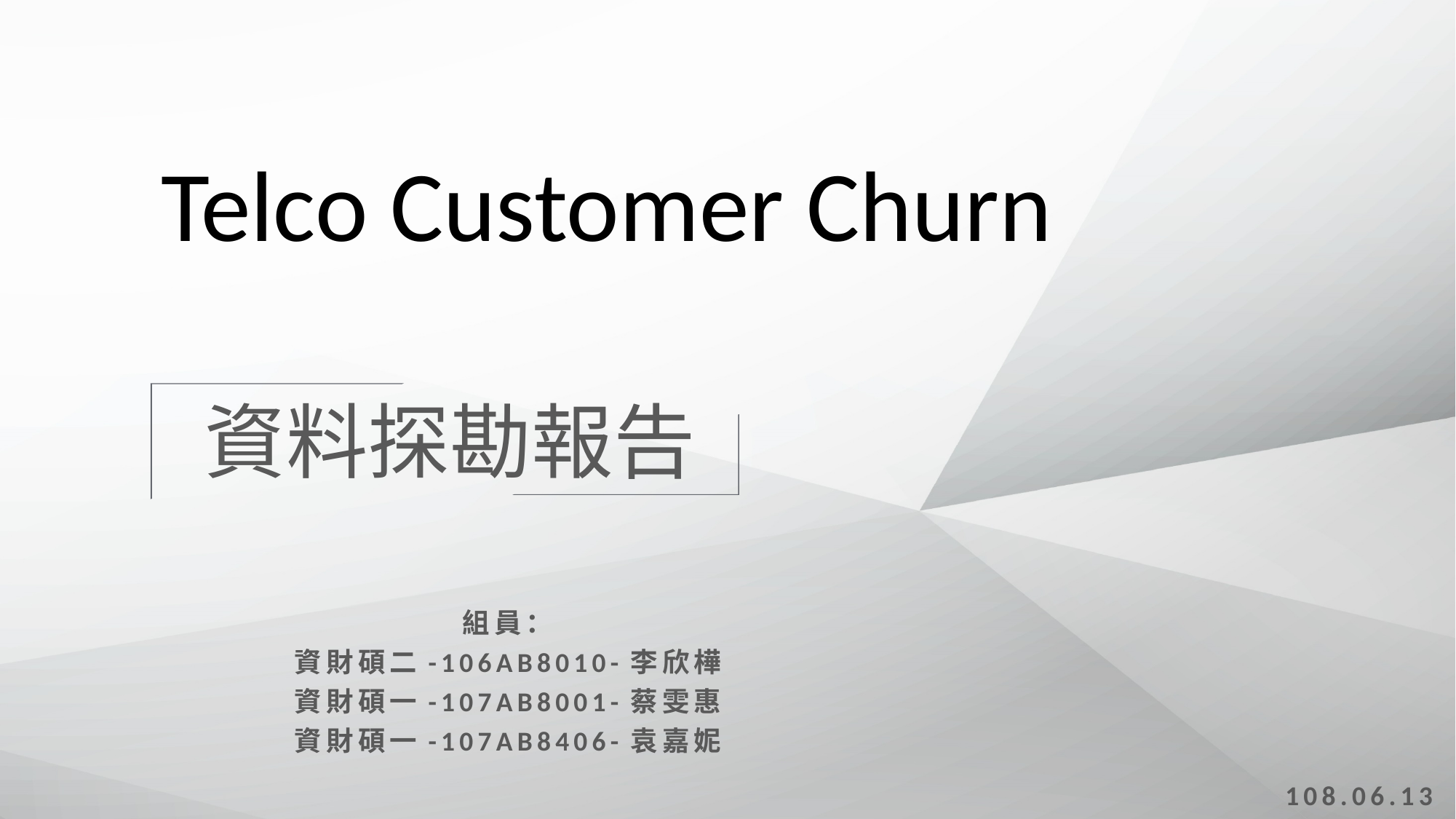

Telco Customer Churn

資料探勘報告

組員：
資財碩二-106AB8010-李欣樺
資財碩一-107AB8001-蔡雯惠
資財碩一-107AB8406-袁嘉妮
108.06.13